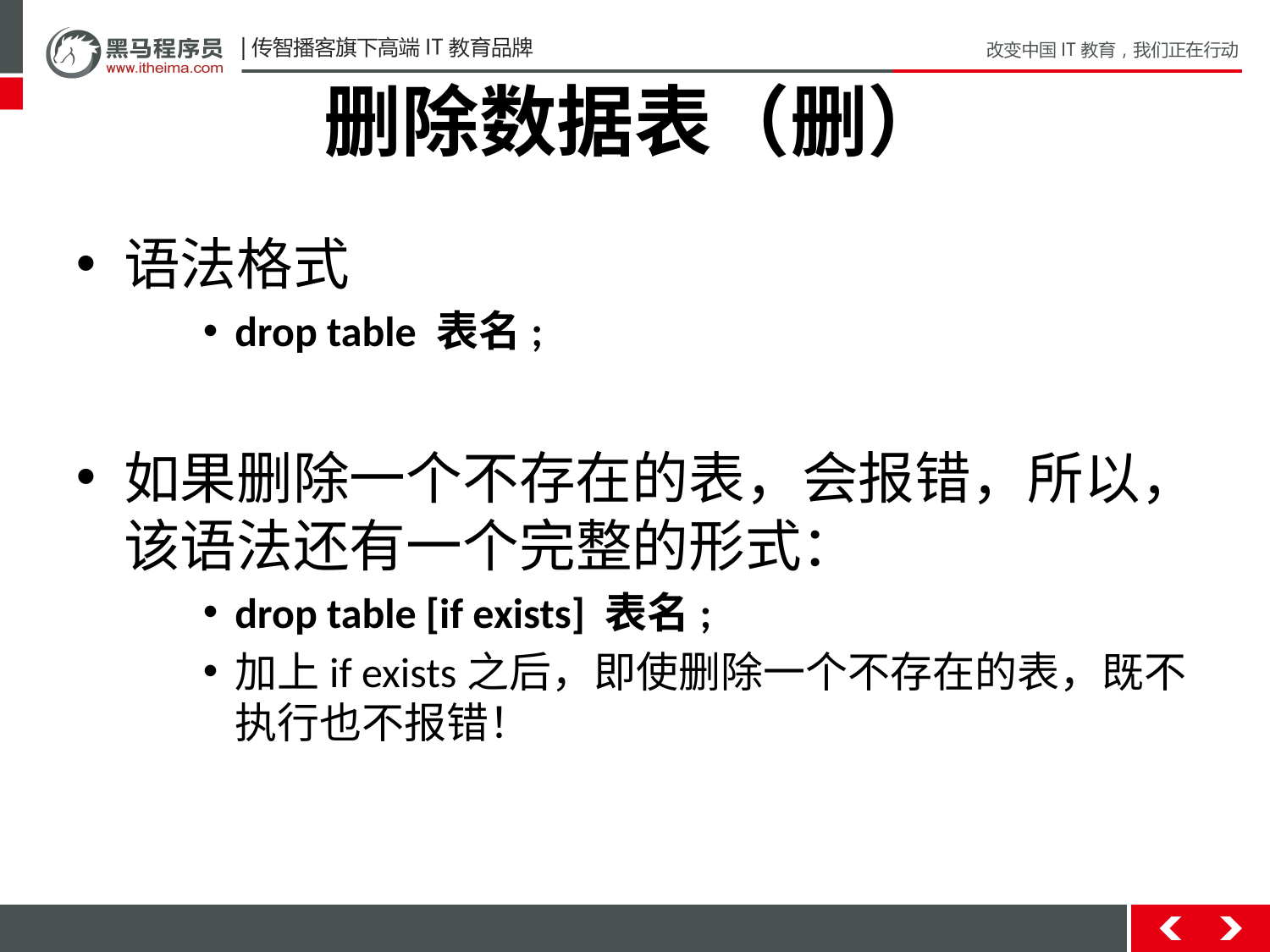

# 删除数据表（删）
语法格式
drop table 表名;

如果删除一个不存在的表，会报错，所以，该语法还有一个完整的形式：
drop table [if exists] 表名;
加上if exists之后，即使删除一个不存在的表，既不执行也不报错！